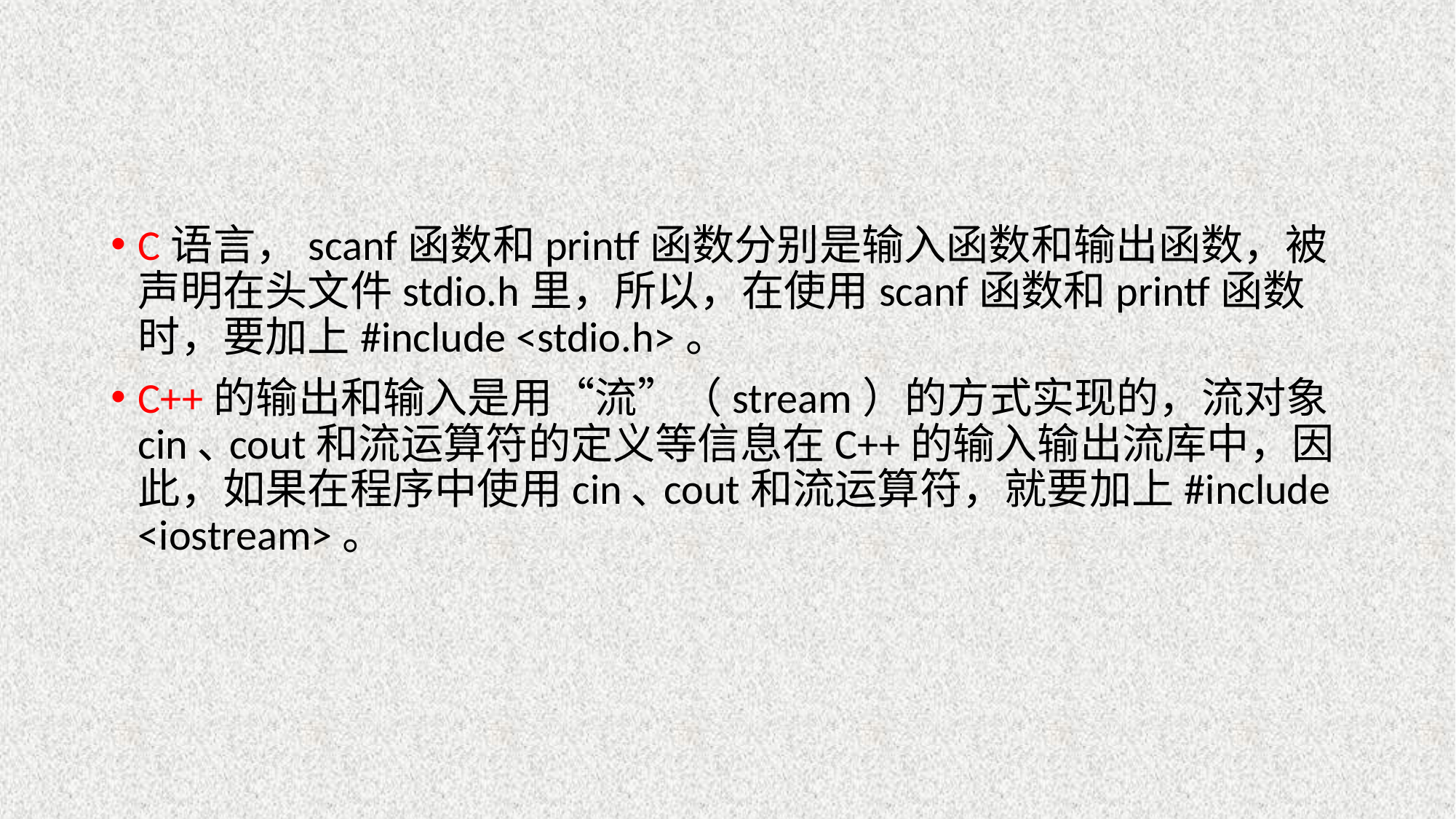

#
C语言，scanf函数和printf函数分别是输入函数和输出函数，被声明在头文件stdio.h里，所以，在使用scanf函数和printf函数时，要加上#include <stdio.h>。
C++的输出和输入是用“流”（stream）的方式实现的，流对象cin､cout和流运算符的定义等信息在C++的输入输出流库中，因此，如果在程序中使用cin､cout和流运算符，就要加上#include <iostream>。